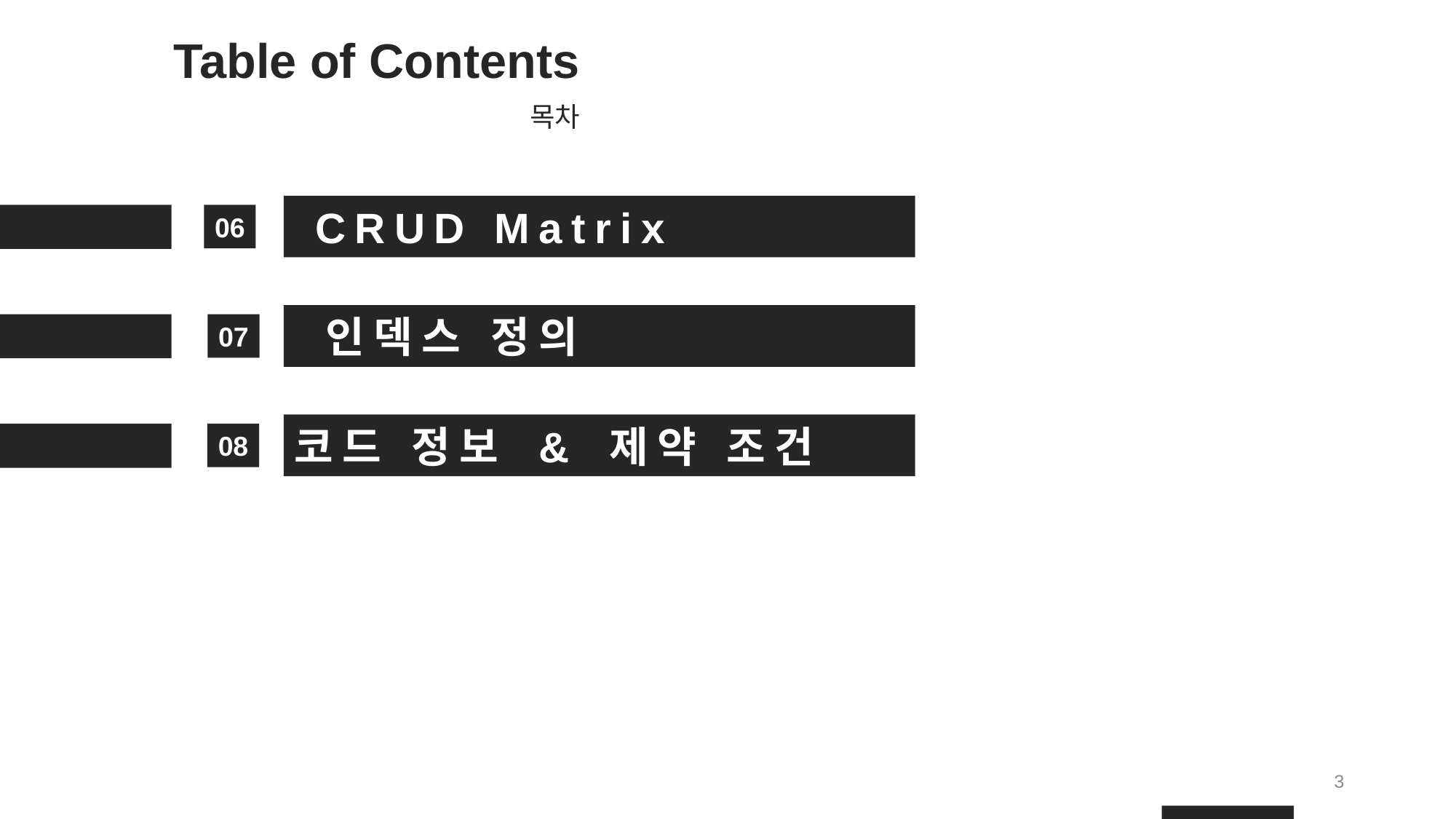

Table of Contents
목차
 CRUD Matrix
06

 인덱스 정의
07

코드 정보 & 제약 조건
08

3